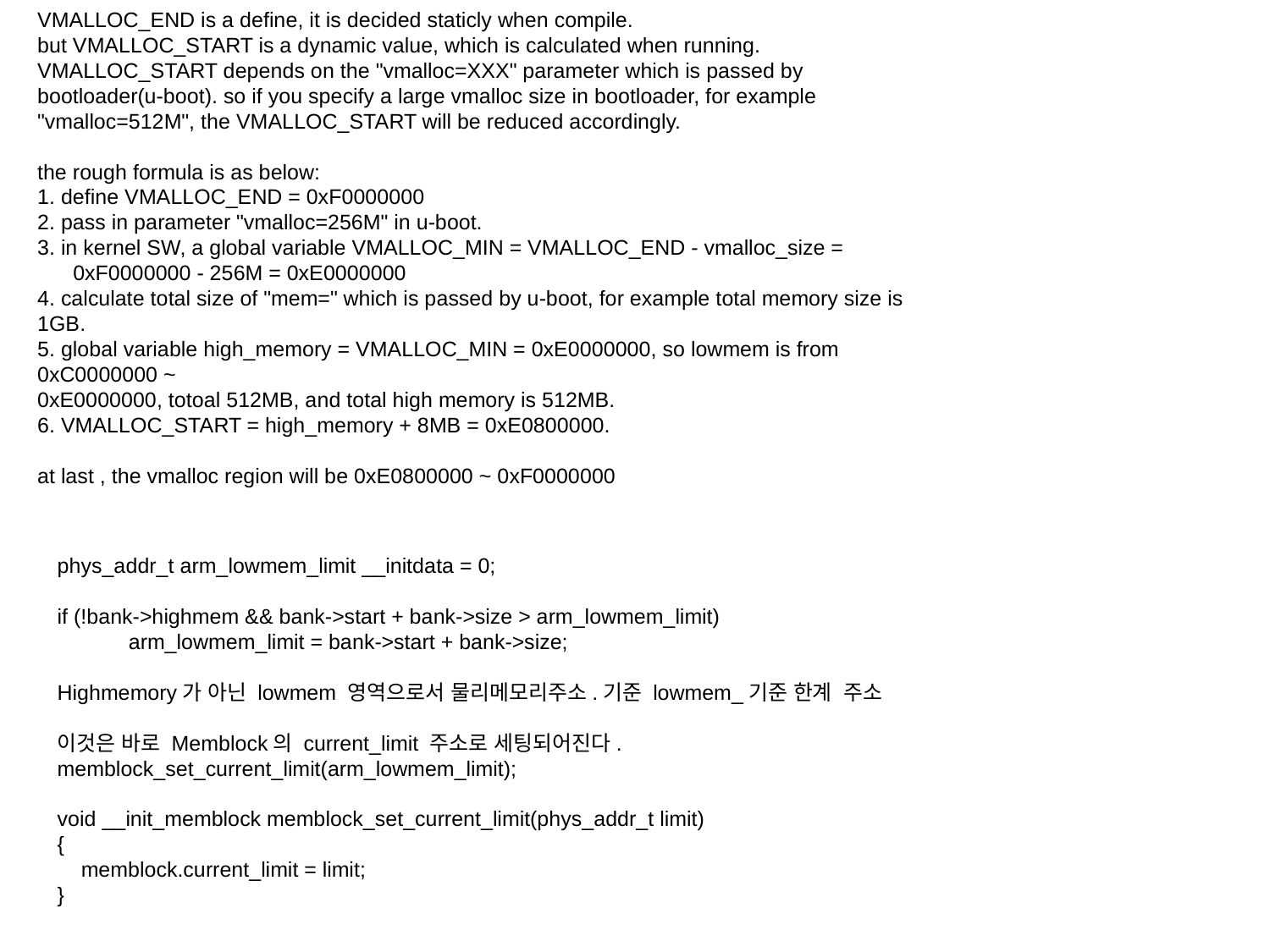

VMALLOC_END is a define, it is decided staticly when compile.
but VMALLOC_START is a dynamic value, which is calculated when running.
VMALLOC_START depends on the "vmalloc=XXX" parameter which is passed by
bootloader(u-boot). so if you specify a large vmalloc size in bootloader, for example
"vmalloc=512M", the VMALLOC_START will be reduced accordingly.

the rough formula is as below:
1. define VMALLOC_END = 0xF0000000
2. pass in parameter "vmalloc=256M" in u-boot.
3. in kernel SW, a global variable VMALLOC_MIN = VMALLOC_END - vmalloc_size =
      0xF0000000 - 256M = 0xE0000000
4. calculate total size of "mem=" which is passed by u-boot, for example total memory size is 1GB.
5. global variable high_memory = VMALLOC_MIN = 0xE0000000, so lowmem is from 0xC0000000 ~
0xE0000000, totoal 512MB, and total high memory is 512MB.
6. VMALLOC_START = high_memory + 8MB = 0xE0800000.

at last , the vmalloc region will be 0xE0800000 ~ 0xF0000000
phys_addr_t arm_lowmem_limit __initdata = 0;

if (!bank->highmem && bank->start + bank->size > arm_lowmem_limit)
            arm_lowmem_limit = bank->start + bank->size;

Highmemory가 아닌 lowmem 영역으로서 물리메모리주소.기준 lowmem_기준 한계  주소

이것은 바로 Memblock의 current_limit 주소로 세팅되어진다.
memblock_set_current_limit(arm_lowmem_limit);

void __init_memblock memblock_set_current_limit(phys_addr_t limit)
{
    memblock.current_limit = limit;
}